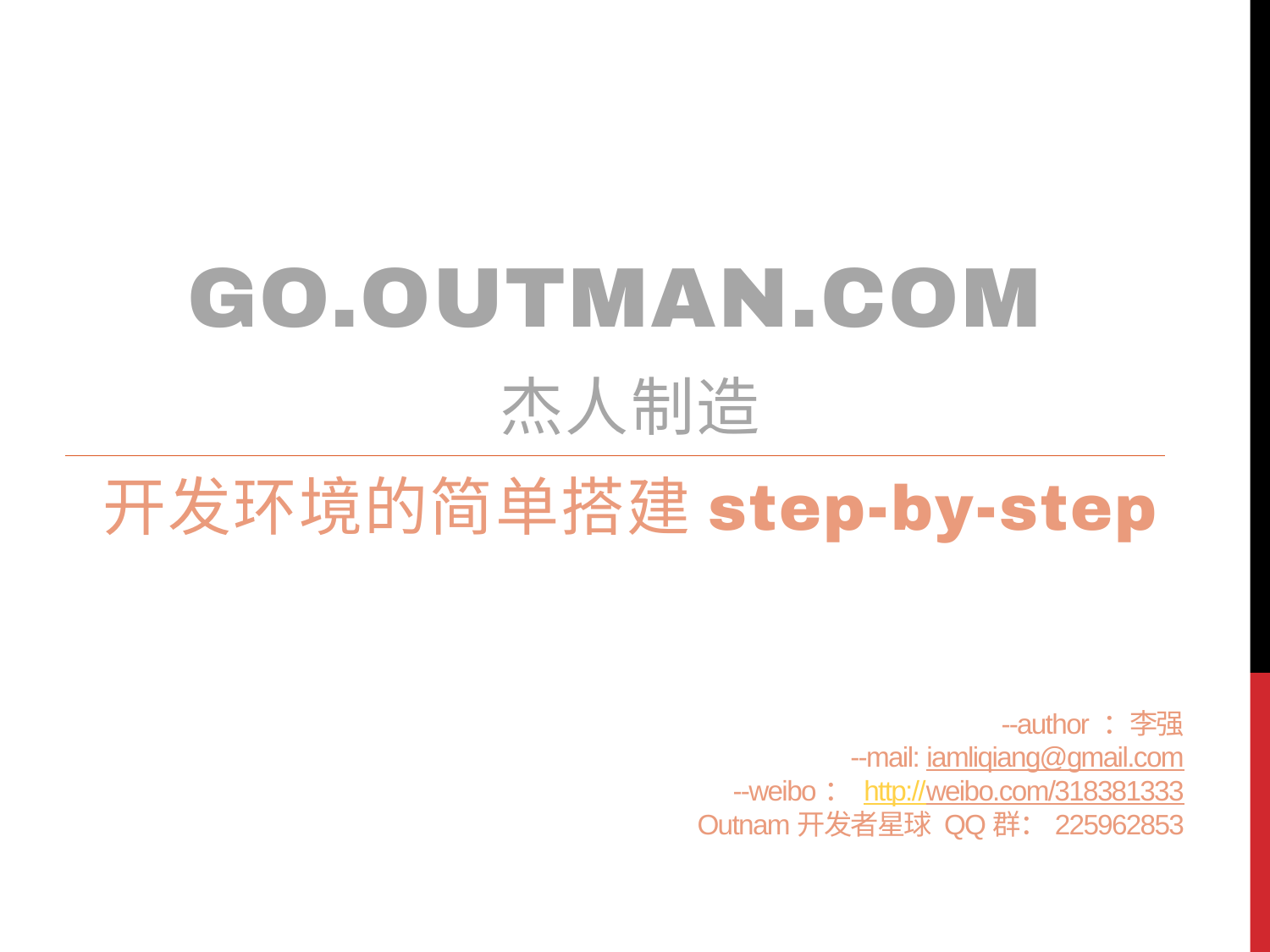

Go.Outman.com
杰人制造
开发环境的简单搭建step-by-step

# --author ：李强 --mail: iamliqiang@gmail.com --weibo： http://weibo.com/318381333 Outnam开发者星球 QQ群：225962853